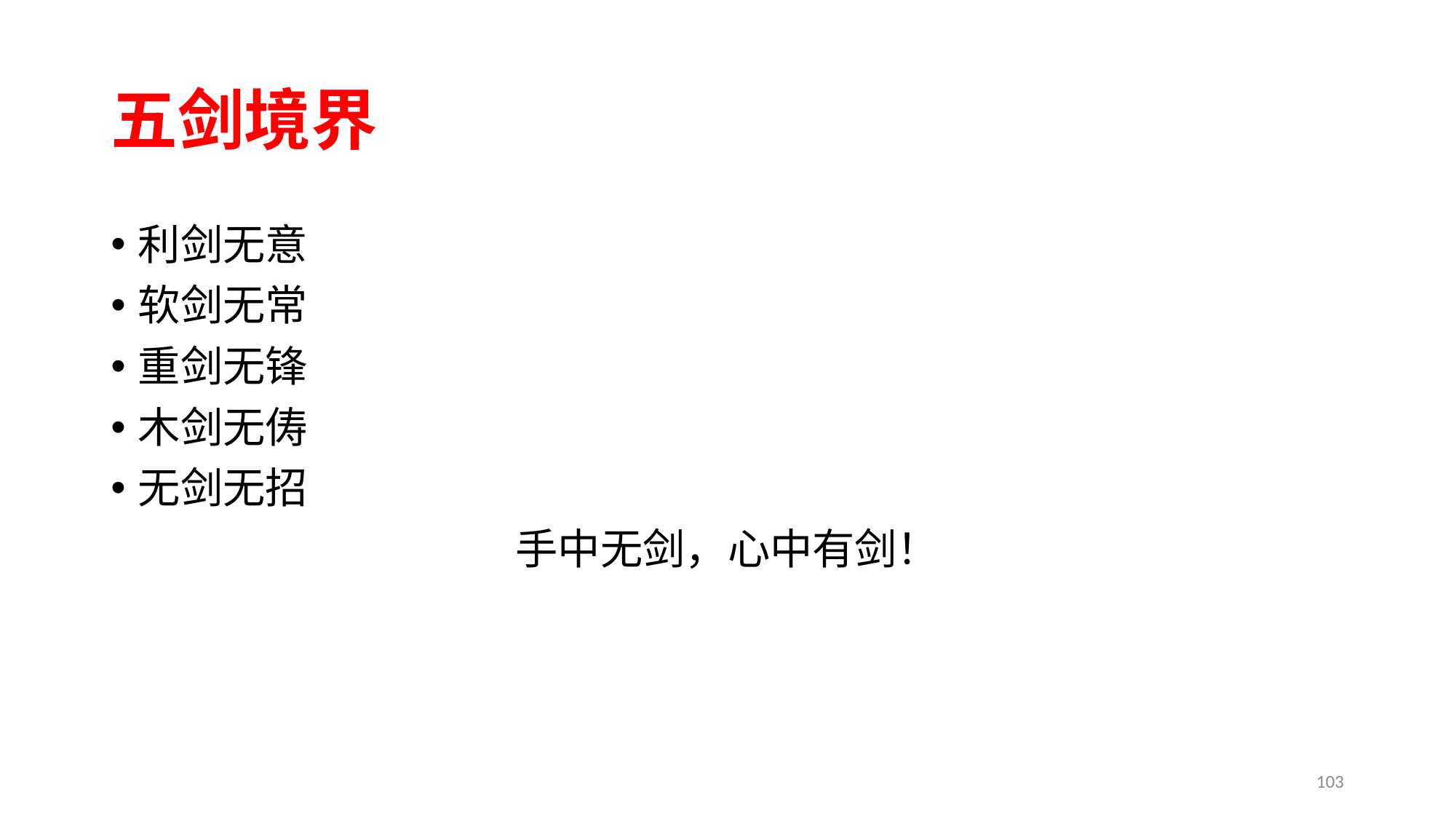

# 五剑境界
利剑无意
软剑无常
重剑无锋
木剑无俦
无剑无招
手中无剑，心中有剑！
103